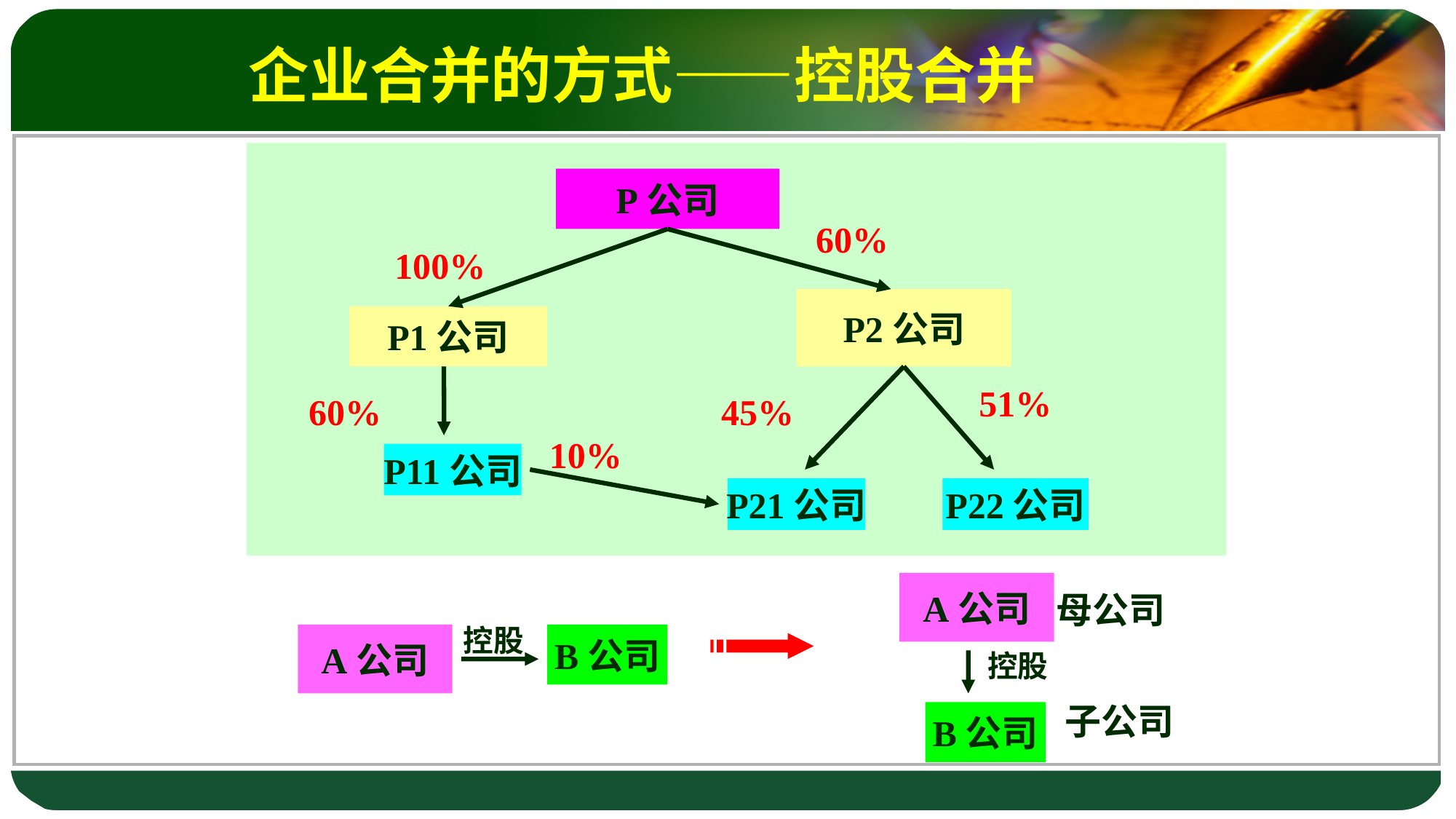

# 企业合并的方式——控股合并

P公司
60%
100%
P2公司
P1公司

51%
60%
45%
10%
P11公司

P21公司
P22公司
A公司
母公司
控股
A公司
B公司

控股

子公司
B公司